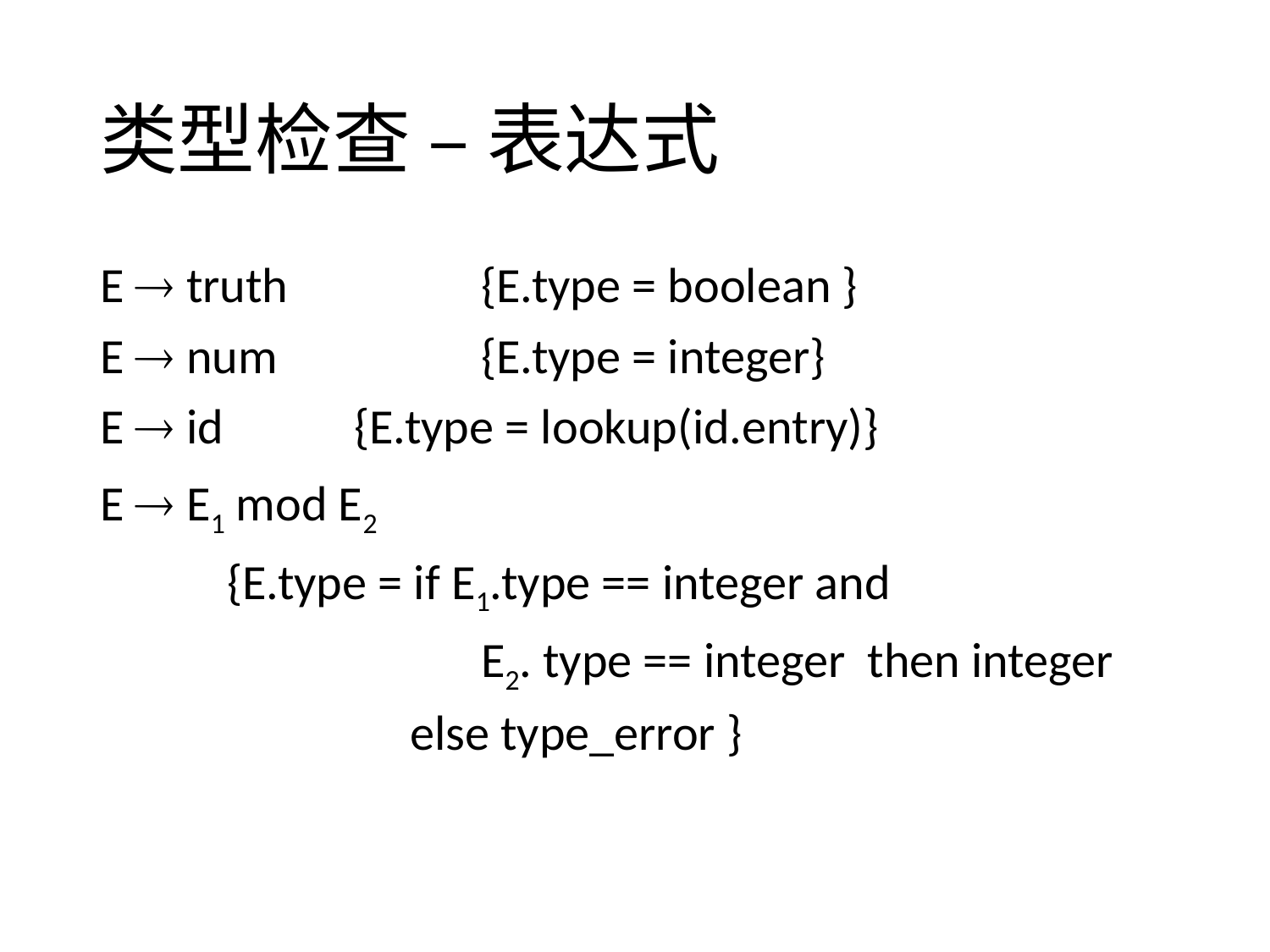

# 类型检查 – 表达式
E → truth		{E.type = boolean }
E → num		{E.type = integer}
E → id		{E.type = lookup(id.entry)}
E → E1 mod E2
	{E.type = if E1.type == integer and
			E2. type == integer  then integer
		     else type_error }